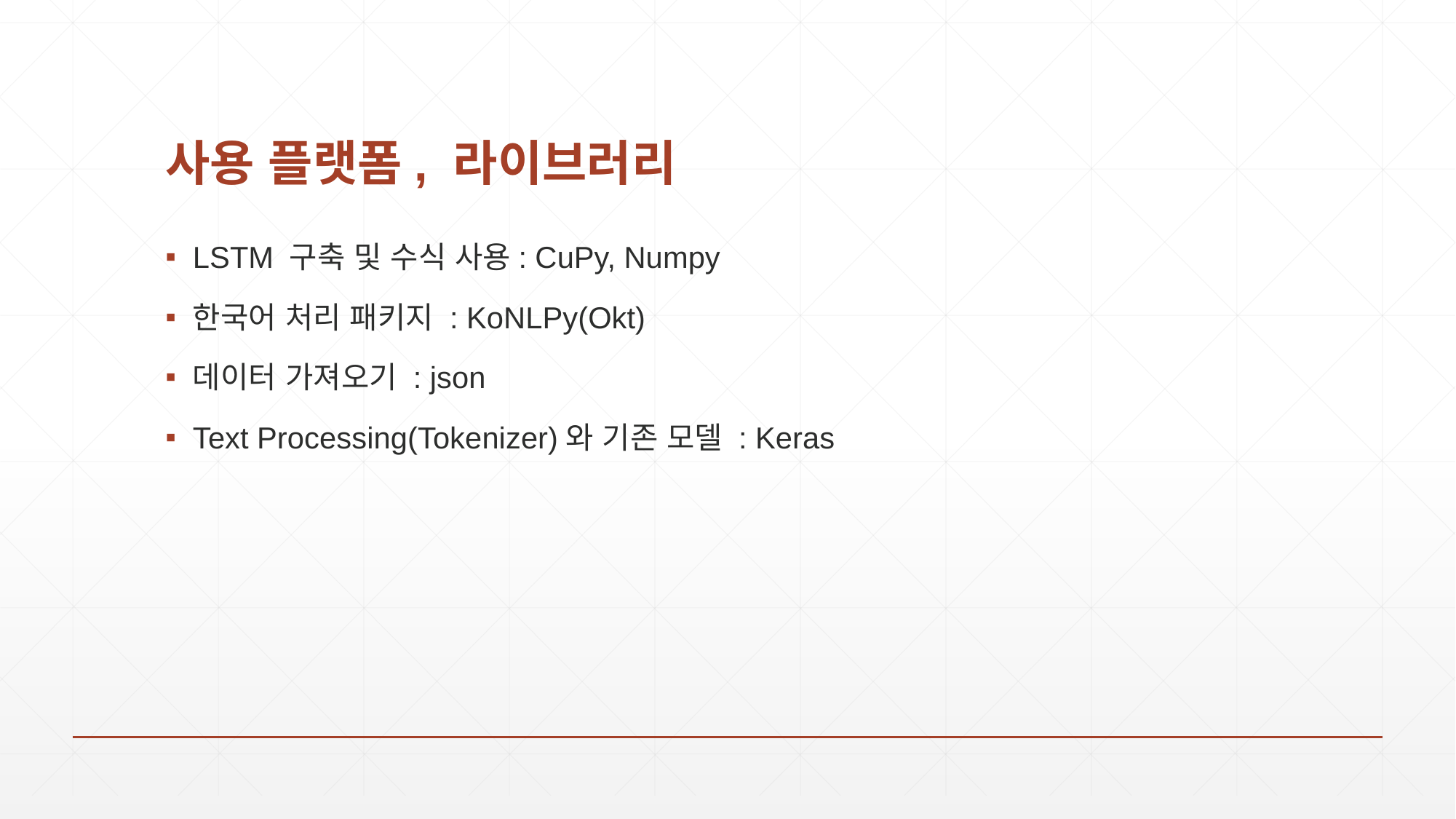

# 사용 플랫폼, 라이브러리
LSTM 구축 및 수식 사용: CuPy, Numpy
한국어 처리 패키지 : KoNLPy(Okt)
데이터 가져오기 : json
Text Processing(Tokenizer)와 기존 모델 : Keras